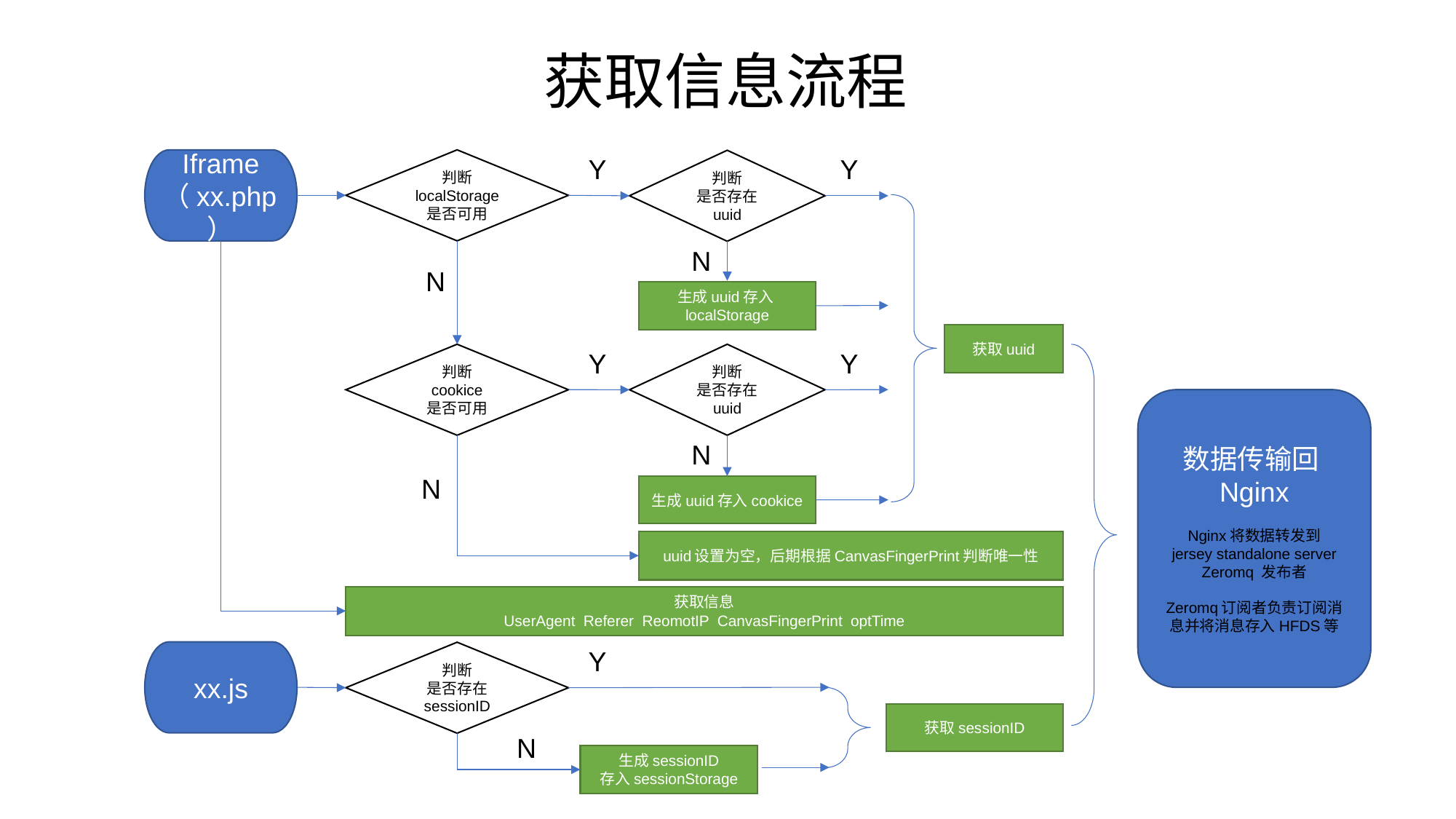

获取信息流程
Y
Y
Iframe
（xx.php）
判断
localStorage
是否可用
判断
是否存在
uuid

N
N
生成uuid存入localStorage
获取uuid
Y
Y
判断
cookice
是否可用
判断
是否存在
uuid

数据传输回Nginx

Nginx将数据转发到
jersey standalone server
Zeromq 发布者

Zeromq订阅者负责订阅消息并将消息存入HFDS等
N
N
生成uuid存入cookice
uuid设置为空，后期根据CanvasFingerPrint判断唯一性
获取信息
UserAgent  Referer  ReomotIP  CanvasFingerPrint  optTime
Y
xx.js
判断
是否存在
sessionID

获取sessionID
N
生成sessionID
存入sessionStorage